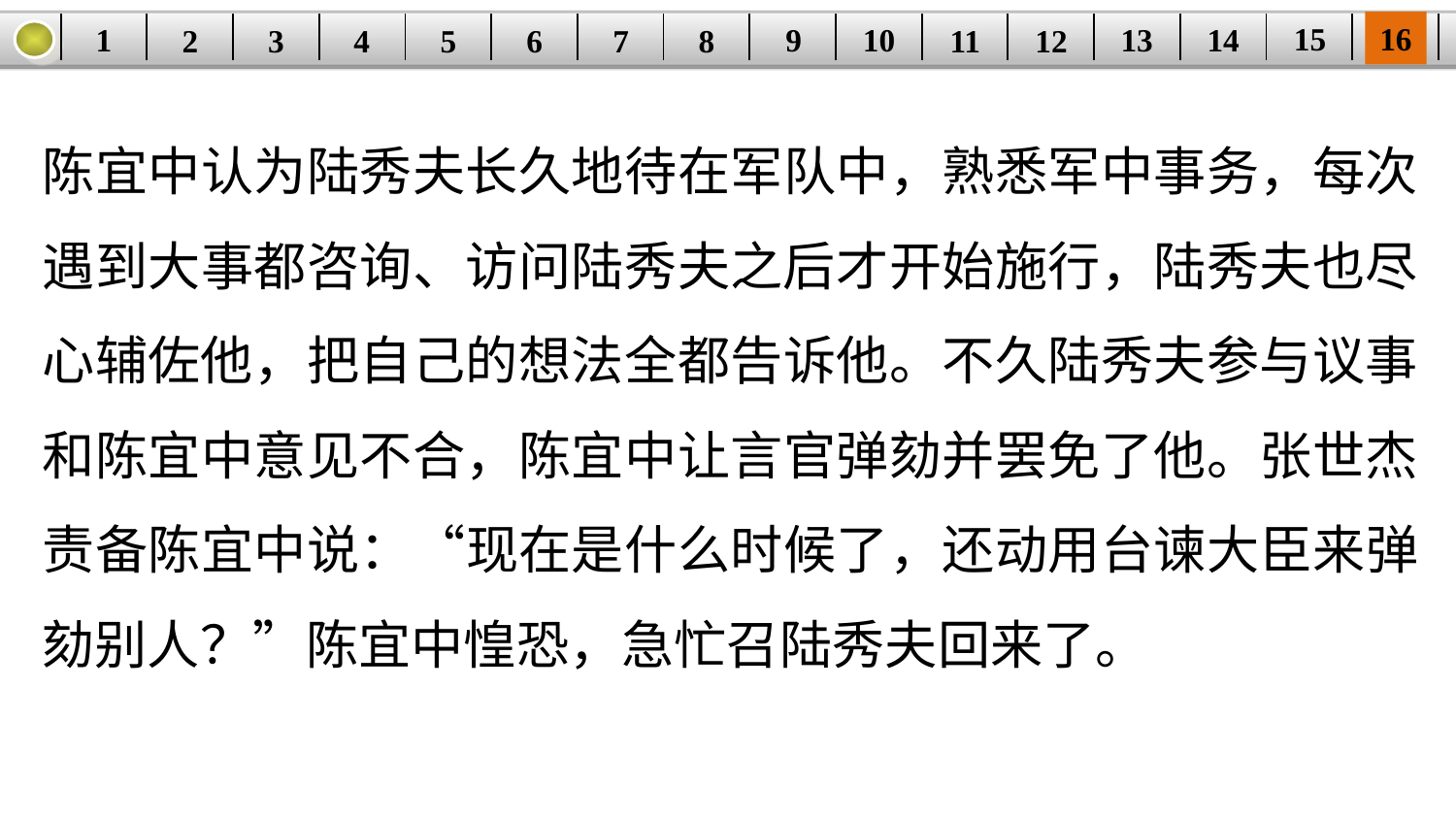

16

15
14
9
10
1
13
3
4
5
6
8
11
2
12
|  |  |  |  |  |  |  |  |  |  |  |  |  |  |  |  |
| --- | --- | --- | --- | --- | --- | --- | --- | --- | --- | --- | --- | --- | --- | --- | --- |
7

陈宜中认为陆秀夫长久地待在军队中，熟悉军中事务，每次遇到大事都咨询、访问陆秀夫之后才开始施行，陆秀夫也尽心辅佐他，把自己的想法全都告诉他。不久陆秀夫参与议事和陈宜中意见不合，陈宜中让言官弹劾并罢免了他。张世杰责备陈宜中说：“现在是什么时候了，还动用台谏大臣来弹劾别人？”陈宜中惶恐，急忙召陆秀夫回来了。